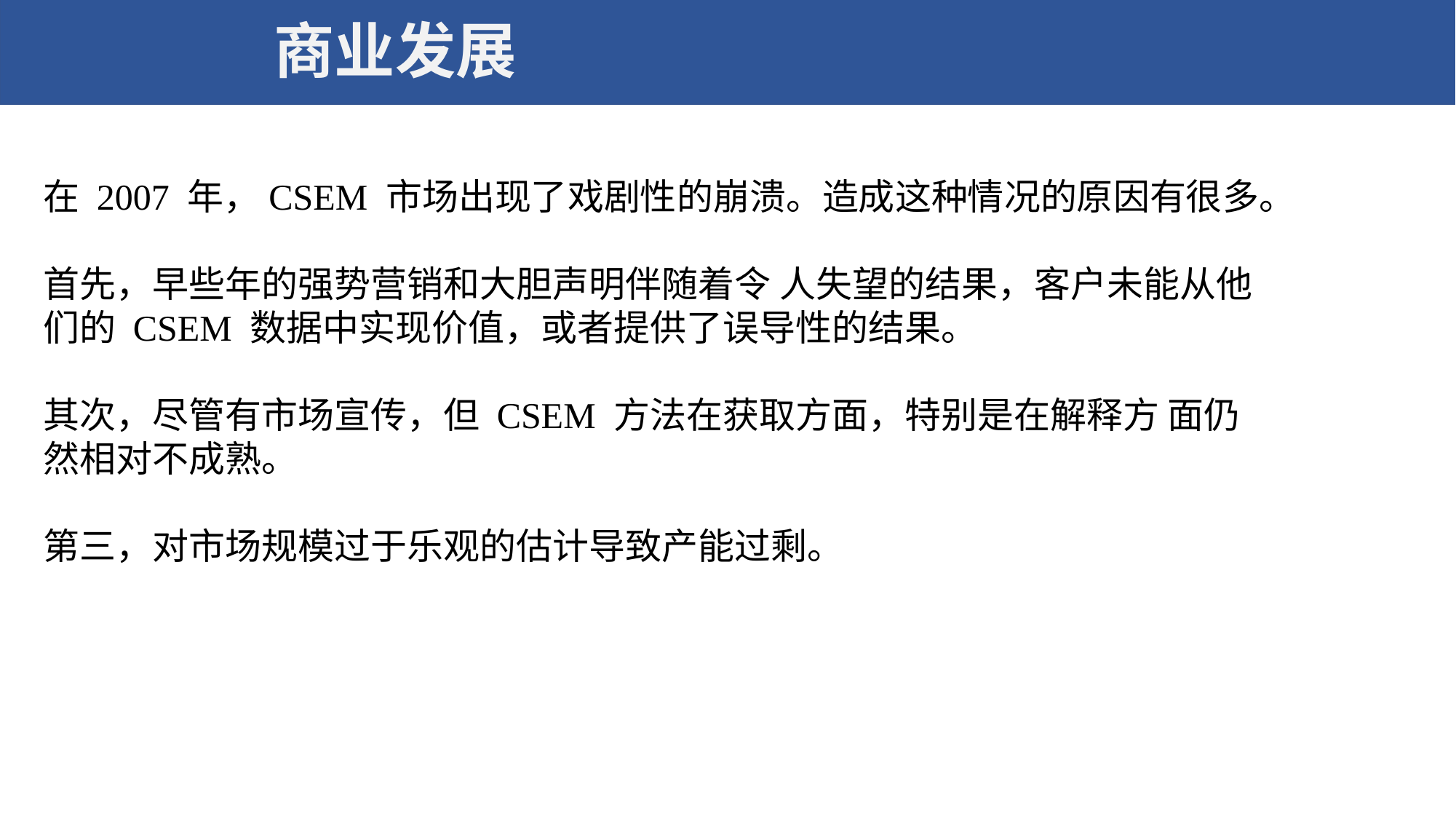

商业发展
在 2007 年，CSEM 市场出现了戏剧性的崩溃。造成这种情况的原因有很多。

首先，早些年的强势营销和大胆声明伴随着令 人失望的结果，客户未能从他们的 CSEM 数据中实现价值，或者提供了误导性的结果。

其次，尽管有市场宣传，但 CSEM 方法在获取方面，特别是在解释方 面仍然相对不成熟。

第三，对市场规模过于乐观的估计导致产能过剩。